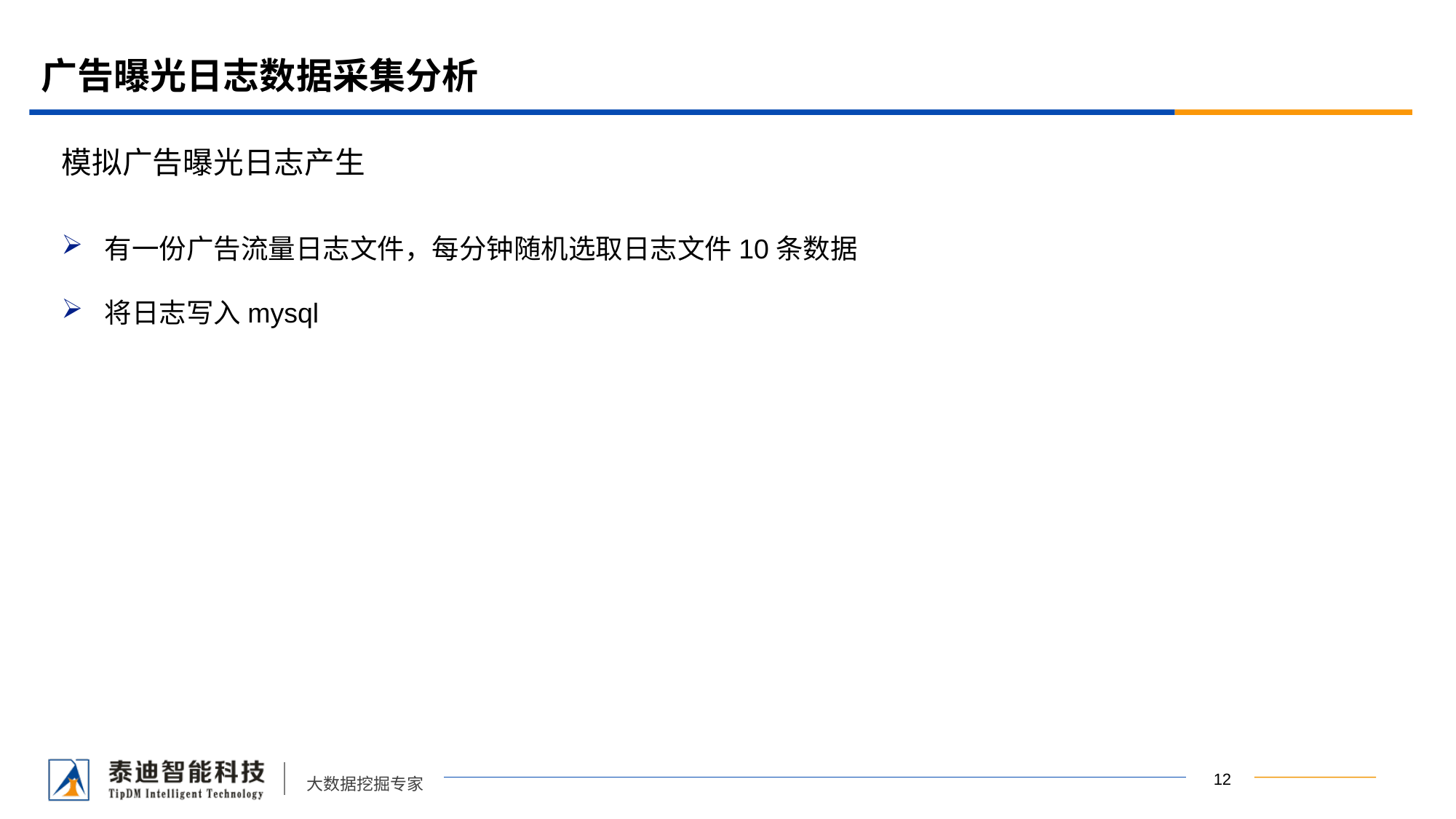

# 广告曝光日志数据采集分析
模拟广告曝光日志产生
有一份广告流量日志文件，每分钟随机选取日志文件10条数据
将日志写入mysql